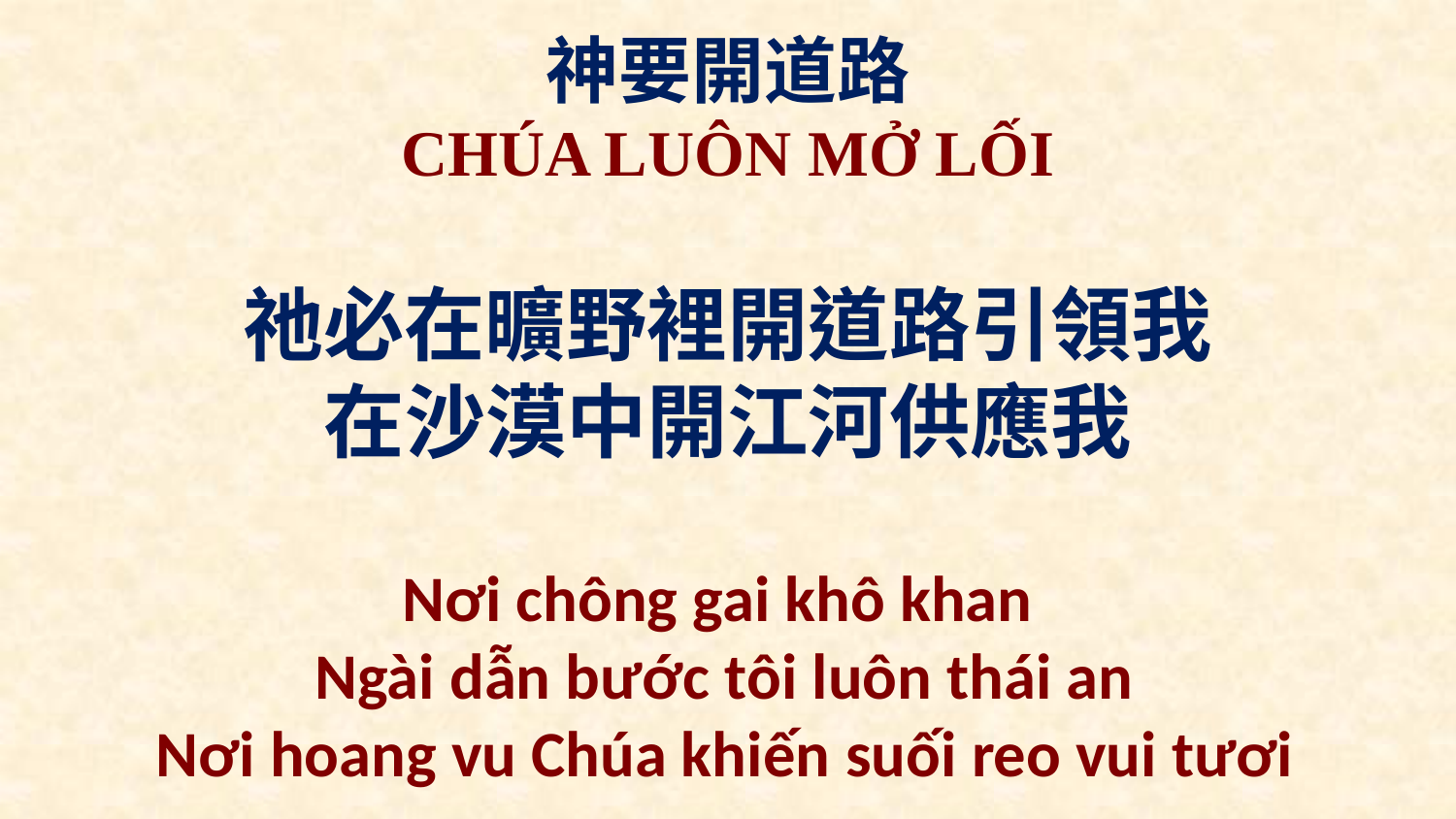

神要開道路
CHÚA LUÔN MỞ LỐI
祂必在曠野裡開道路引領我
在沙漠中開江河供應我
Nơi chông gai khô khan
Ngài dẫn bước tôi luôn thái an
Nơi hoang vu Chúa khiến suối reo vui tươi